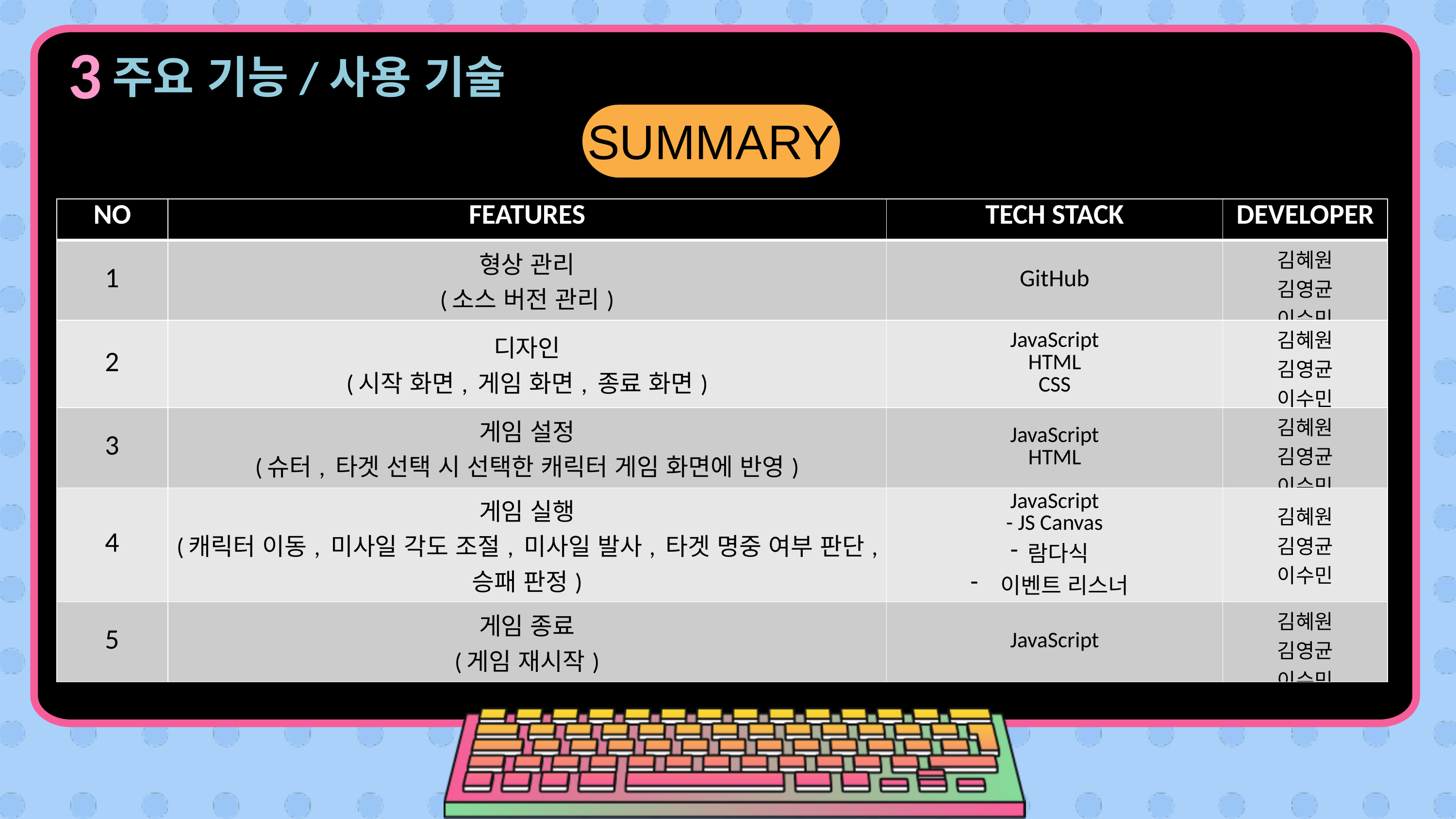

3

INSTRUCTION
주요 기능/사용 기술

SUMMARY
| NO | FEATURES | TECH STACK | DEVELOPER |
| --- | --- | --- | --- |
| 1 | 형상 관리 (소스 버전 관리) | GitHub | 김혜원 김영균 이수민 |
| 2 | 디자인 (시작 화면, 게임 화면, 종료 화면) | JavaScript HTML CSS | 김혜원 김영균 이수민 |
| 3 | 게임 설정 (슈터, 타겟 선택 시 선택한 캐릭터 게임 화면에 반영) | JavaScript HTML | 김혜원 김영균 이수민 |
| 4 | 게임 실행 (캐릭터 이동, 미사일 각도 조절, 미사일 발사, 타겟 명중 여부 판단, 승패 판정) | JavaScript - JS Canvas 람다식 이벤트 리스너 | 김혜원 김영균 이수민 |
| 5 | 게임 종료 (게임 재시작) | JavaScript | 김혜원 김영균 이수민 |